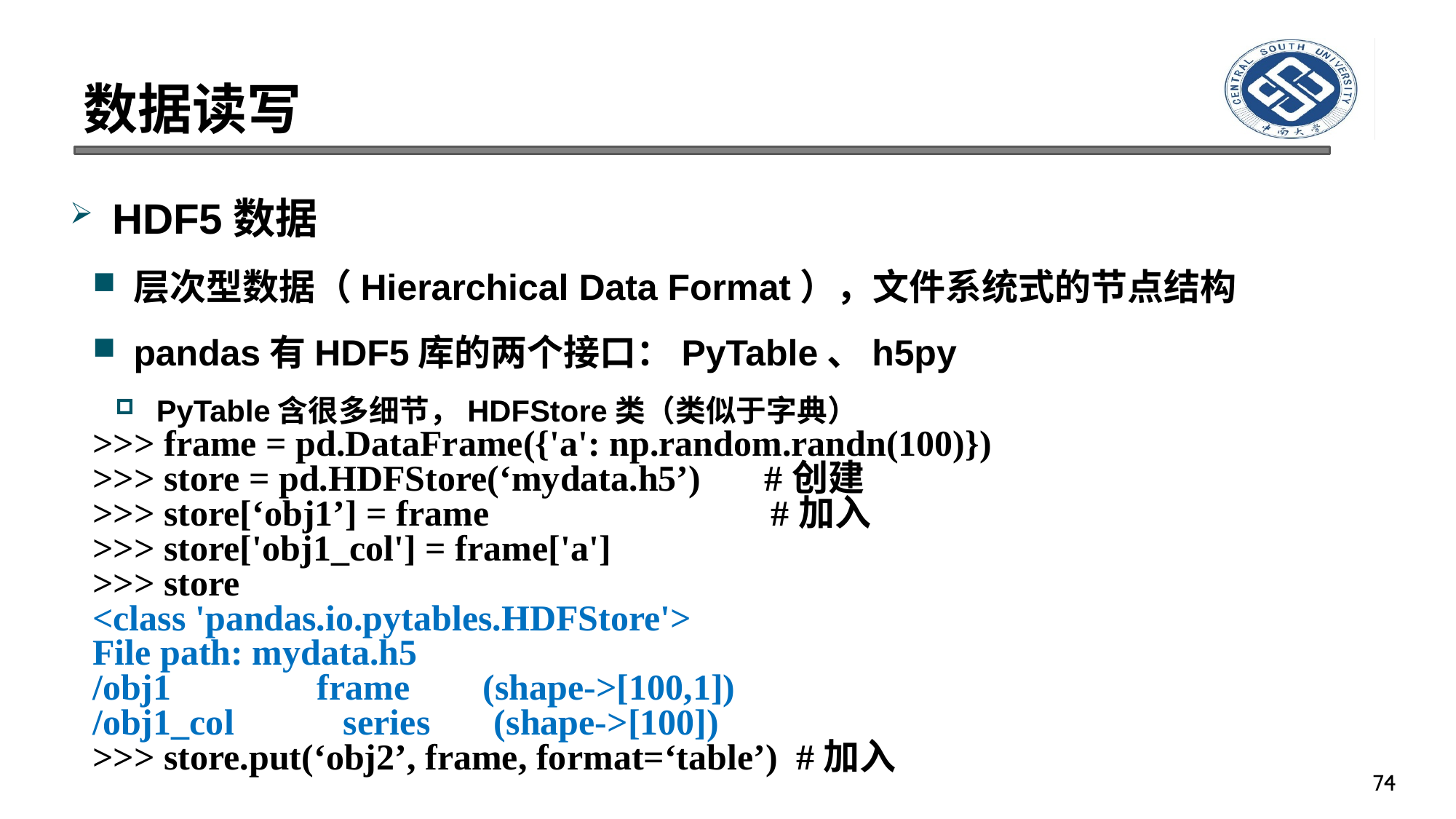

# 数据读写
HDF5数据
层次型数据（Hierarchical Data Format），文件系统式的节点结构
pandas有HDF5库的两个接口：PyTable、h5py
PyTable含很多细节，HDFStore类（类似于字典）
>>> frame = pd.DataFrame({'a': np.random.randn(100)})
>>> store = pd.HDFStore(‘mydata.h5’)       #创建
>>> store[‘obj1’] = frame                               #加入
>>> store['obj1_col'] = frame['a']
>>> store
<class 'pandas.io.pytables.HDFStore'>
File path: mydata.h5
/obj1                frame        (shape->[100,1])
/obj1_col            series       (shape->[100])
>>> store.put(‘obj2’, frame, format=‘table’)  #加入

74